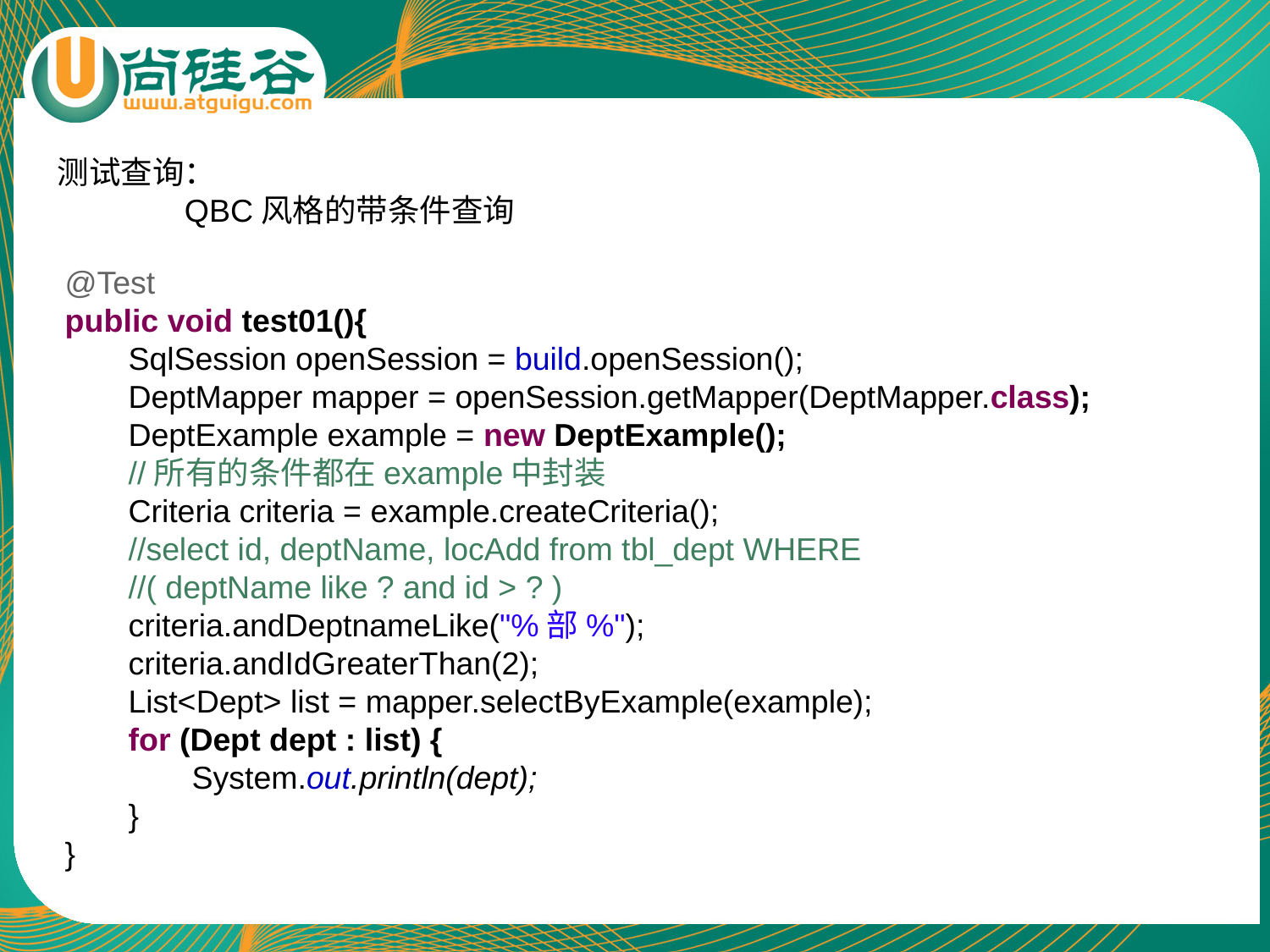

测试查询：
	QBC风格的带条件查询
@Test
public void test01(){
SqlSession openSession = build.openSession();
DeptMapper mapper = openSession.getMapper(DeptMapper.class);
DeptExample example = new DeptExample();
//所有的条件都在example中封装
Criteria criteria = example.createCriteria();
//select id, deptName, locAdd from tbl_dept WHERE
//( deptName like ? and id > ? )
criteria.andDeptnameLike("%部%");
criteria.andIdGreaterThan(2);
List<Dept> list = mapper.selectByExample(example);
for (Dept dept : list) {
System.out.println(dept);
}
}